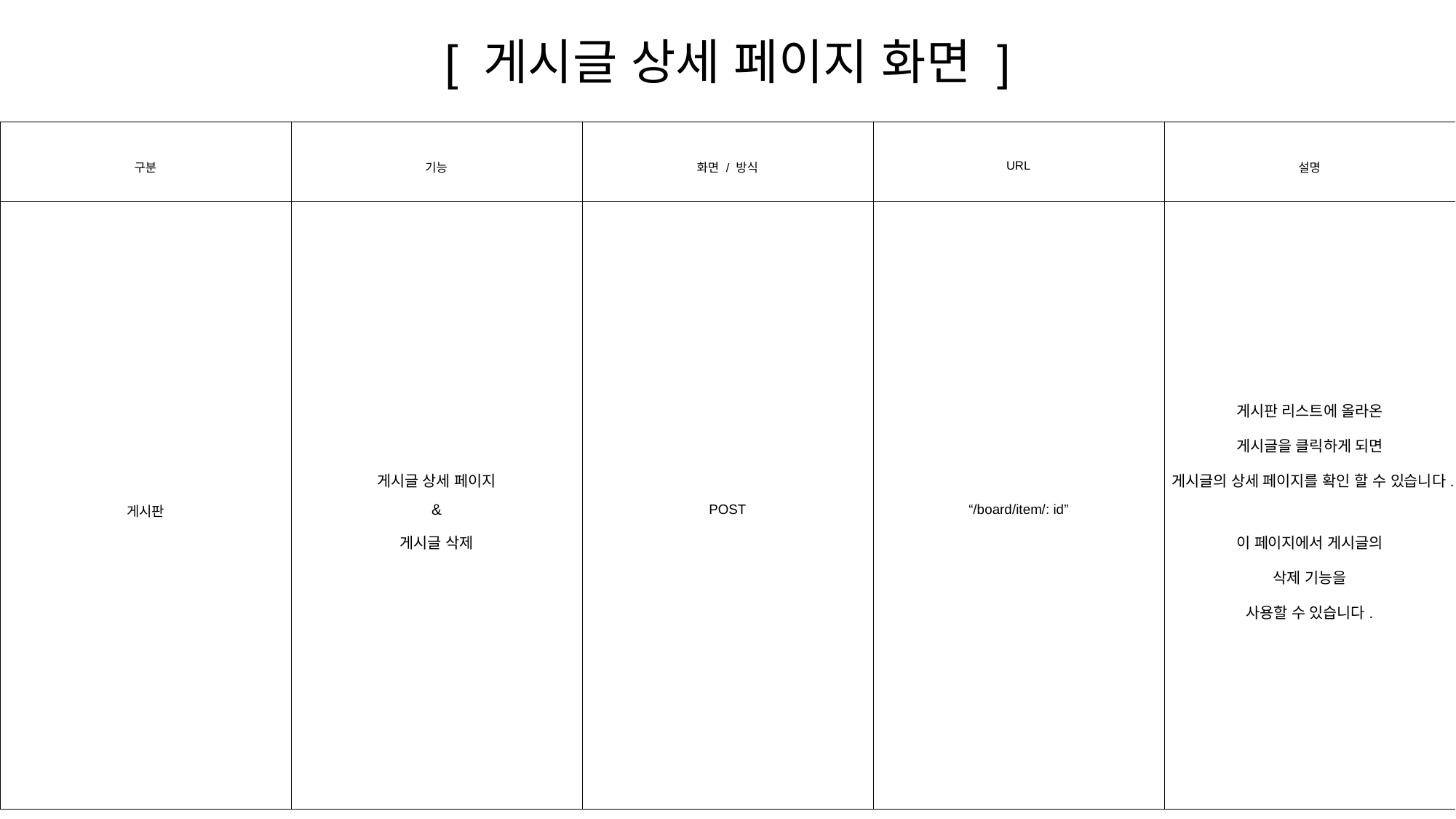

[ 게시글 상세 페이지 화면 ]
| 구분 | 기능 | 화면 / 방식 | URL | 설명 |
| --- | --- | --- | --- | --- |
| 게시판 | 게시글 상세 페이지 & 게시글 삭제 | POST | “/board/item/: id” | 게시판 리스트에 올라온 게시글을 클릭하게 되면 게시글의 상세 페이지를 확인 할 수 있습니다. 이 페이지에서 게시글의 삭제 기능을 사용할 수 있습니다. |